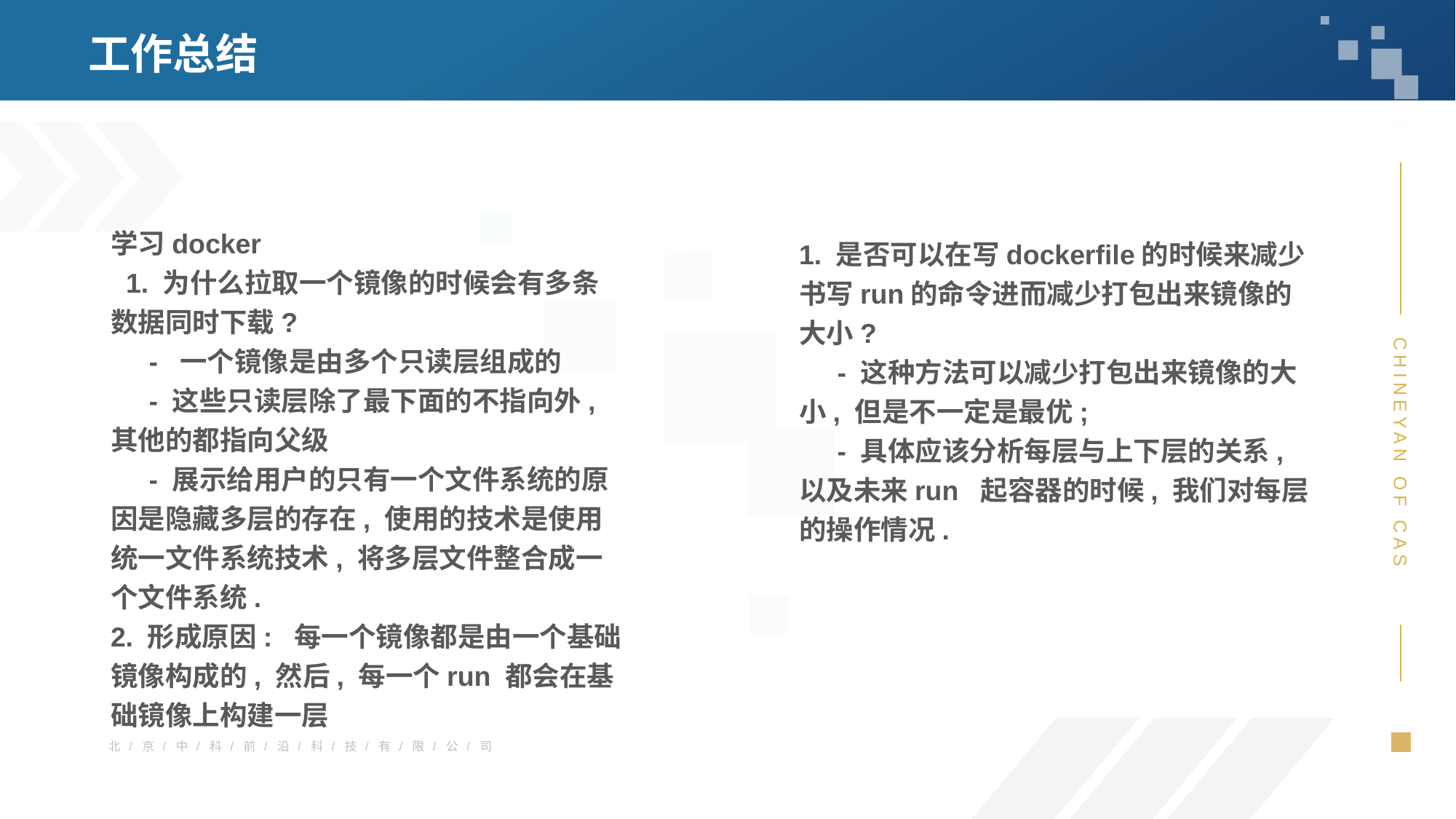

工作总结

学习docker
  1. 为什么拉取一个镜像的时候会有多条数据同时下载?
     -  一个镜像是由多个只读层组成的
     - 这些只读层除了最下面的不指向外, 其他的都指向父级
     - 展示给用户的只有一个文件系统的原因是隐藏多层的存在, 使用的技术是使用统一文件系统技术, 将多层文件整合成一个文件系统.
2. 形成原因:  每一个镜像都是由一个基础镜像构成的, 然后, 每一个run 都会在基础镜像上构建一层
1. 是否可以在写dockerfile的时候来减少书写run的命令进而减少打包出来镜像的大小?
     - 这种方法可以减少打包出来镜像的大小, 但是不一定是最优;
     - 具体应该分析每层与上下层的关系, 以及未来run  起容器的时候, 我们对每层的操作情况.